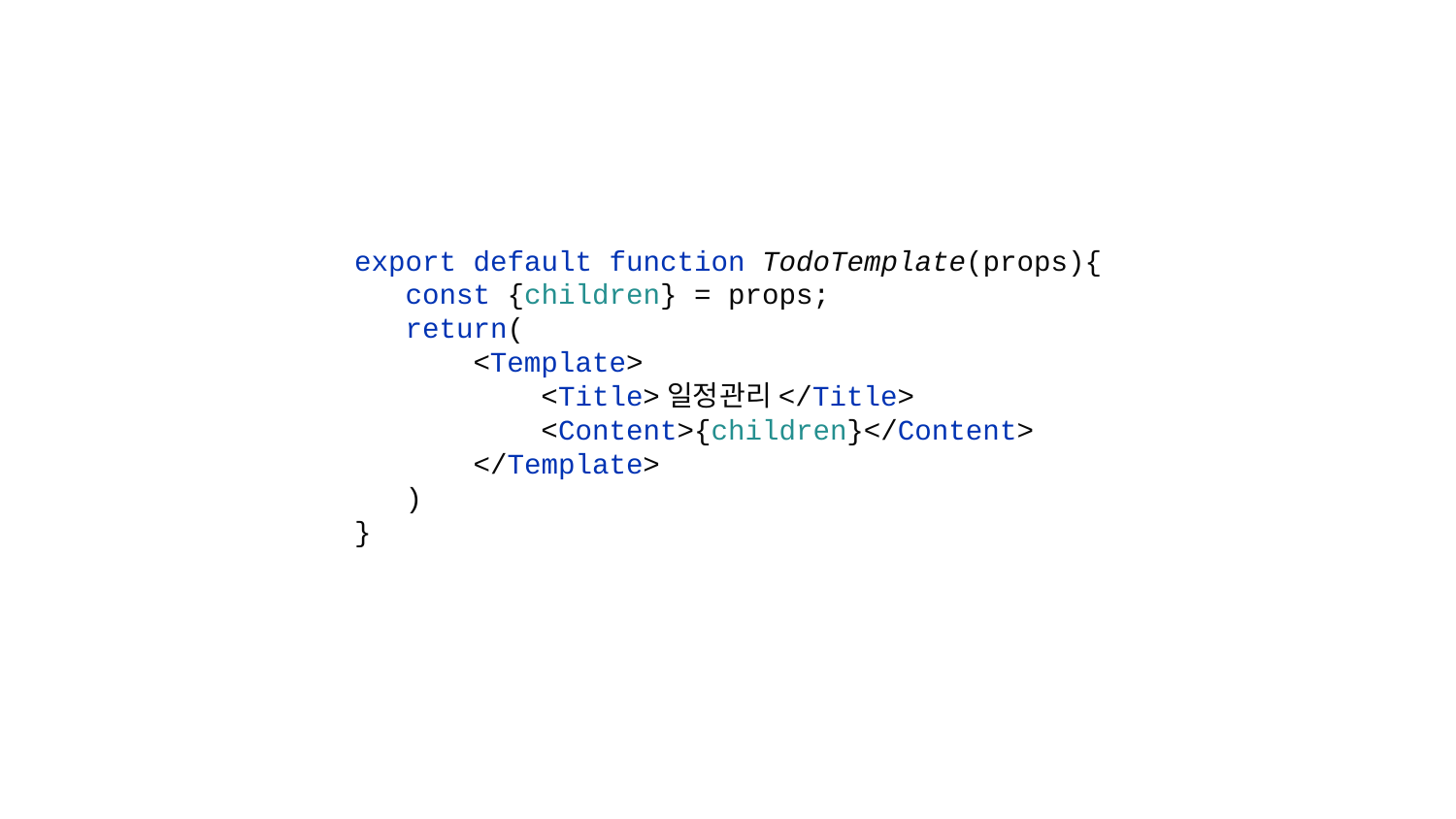

export default function TodoTemplate(props){
   const {children} = props;
   return(
       <Template>
           <Title>일정관리</Title>
           <Content>{children}</Content>
       </Template>
   )
}